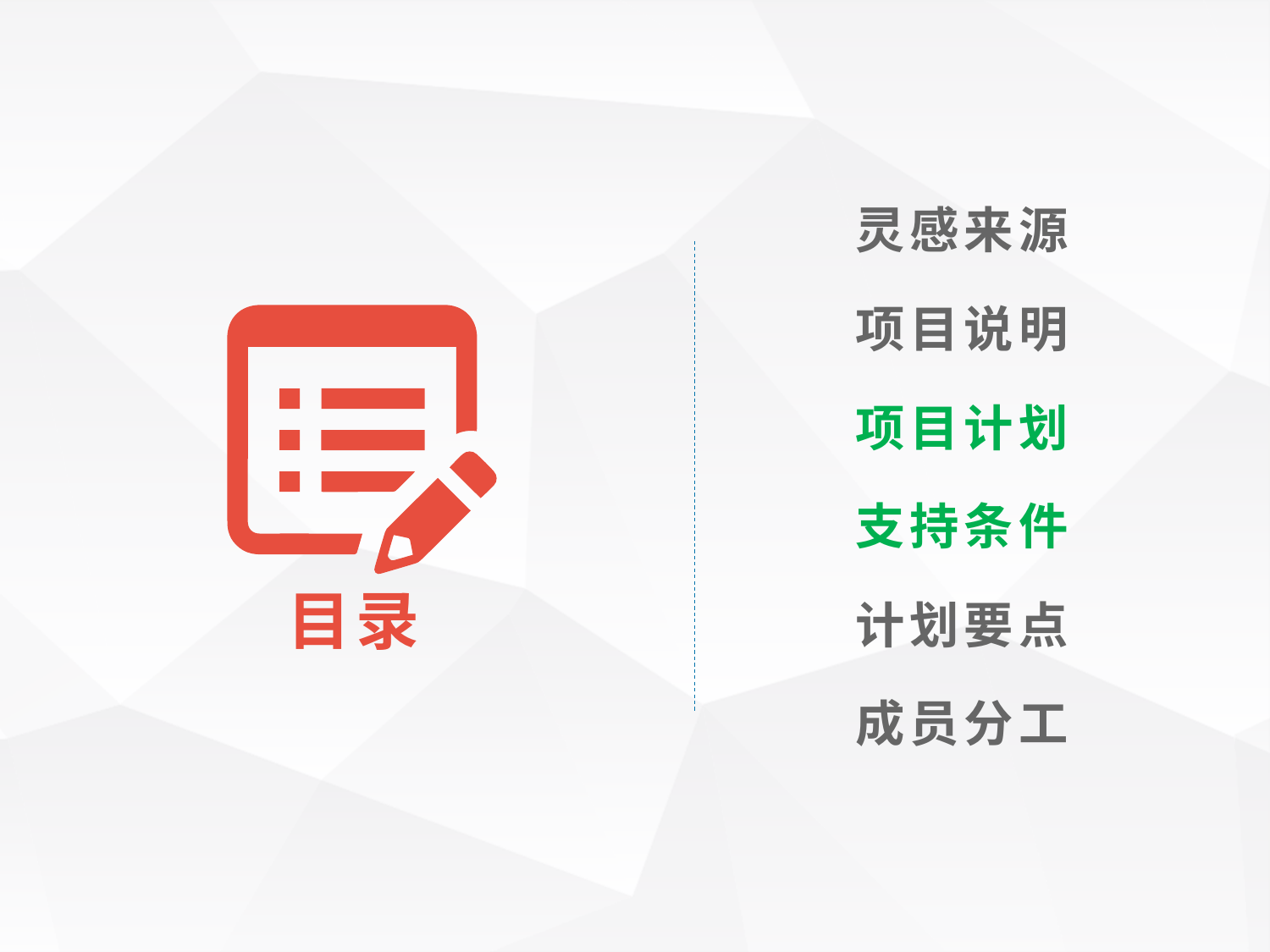

灵感来源
项目说明

项目计划
支持条件
目录
计划要点
成员分工